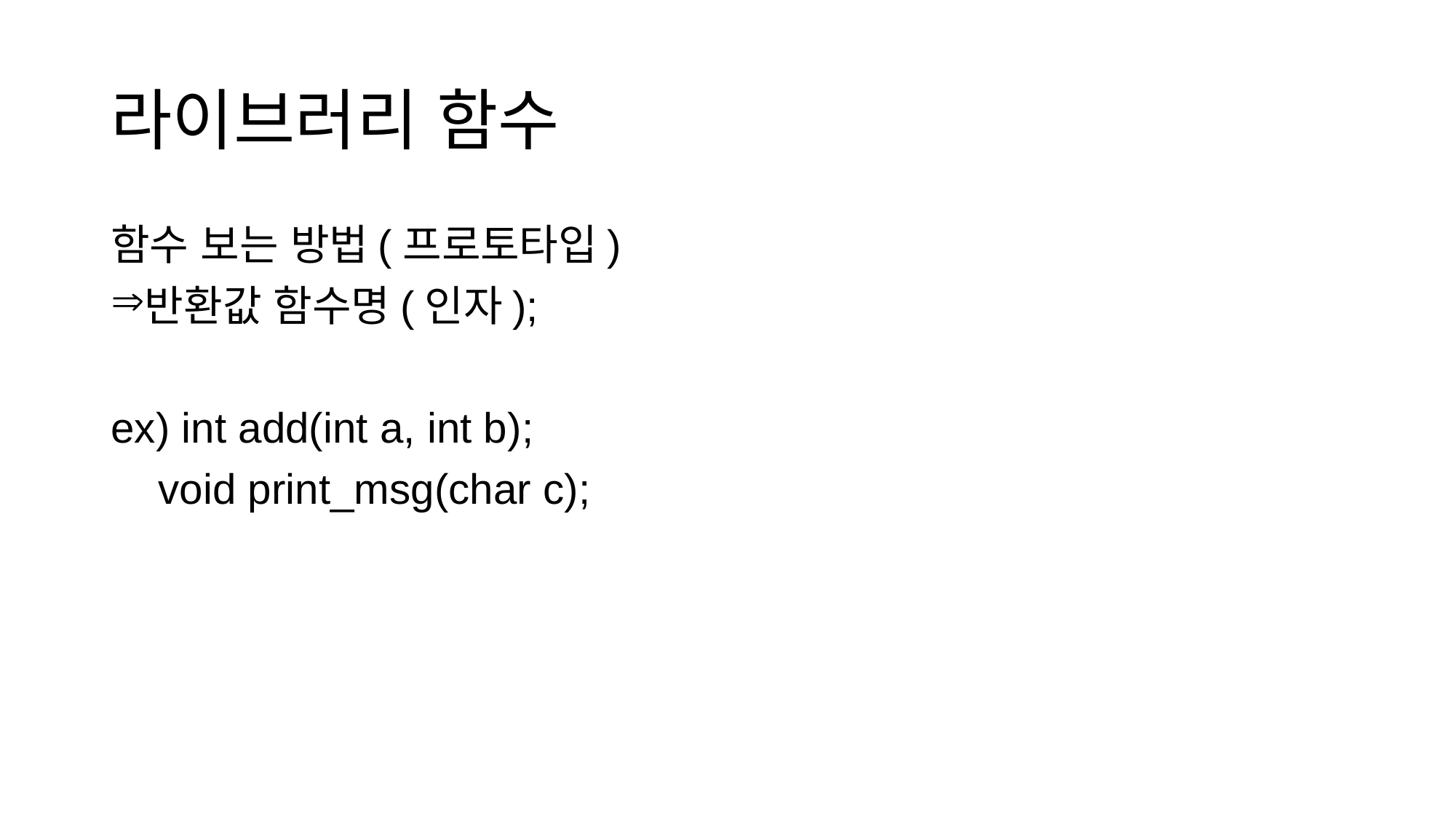

# 라이브러리 함수
함수 보는 방법(프로토타입)
반환값 함수명(인자);

ex) int add(int a, int b);
    void print_msg(char c);